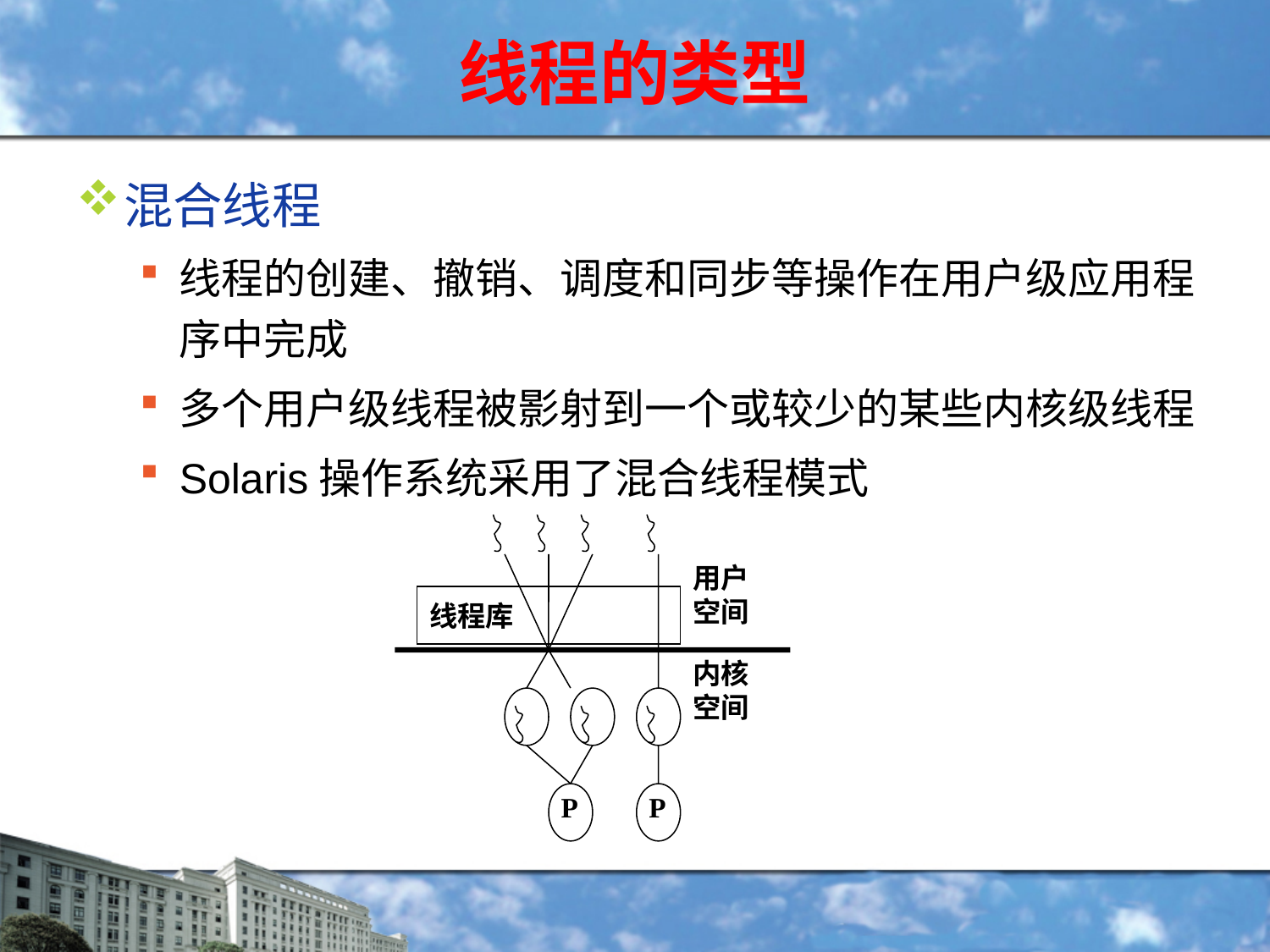

# 线程的类型
混合线程
线程的创建、撤销、调度和同步等操作在用户级应用程序中完成
多个用户级线程被影射到一个或较少的某些内核级线程
Solaris操作系统采用了混合线程模式

P
用户
空间

内核
空间

线程库

P